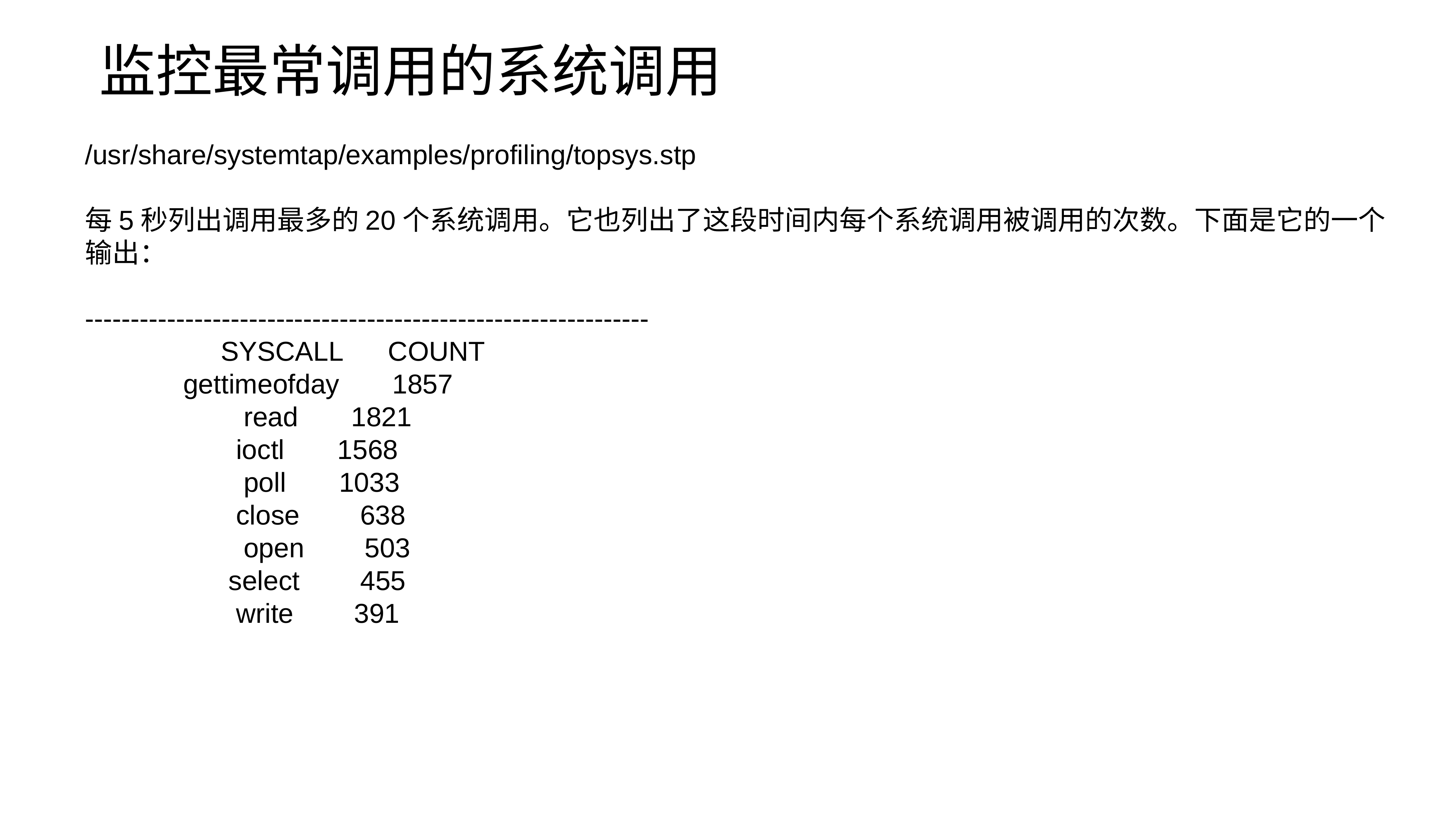

监控最常调用的系统调用
/usr/share/systemtap/examples/profiling/topsys.stp

每5秒列出调用最多的20个系统调用。它也列出了这段时间内每个系统调用被调用的次数。下面是它的一个输出：

--------------------------------------------------------------
                  SYSCALL      COUNT
             gettimeofday       1857
                     read       1821
                    ioctl       1568
                     poll       1033
                    close        638
                     open        503
                   select        455
                    write        391